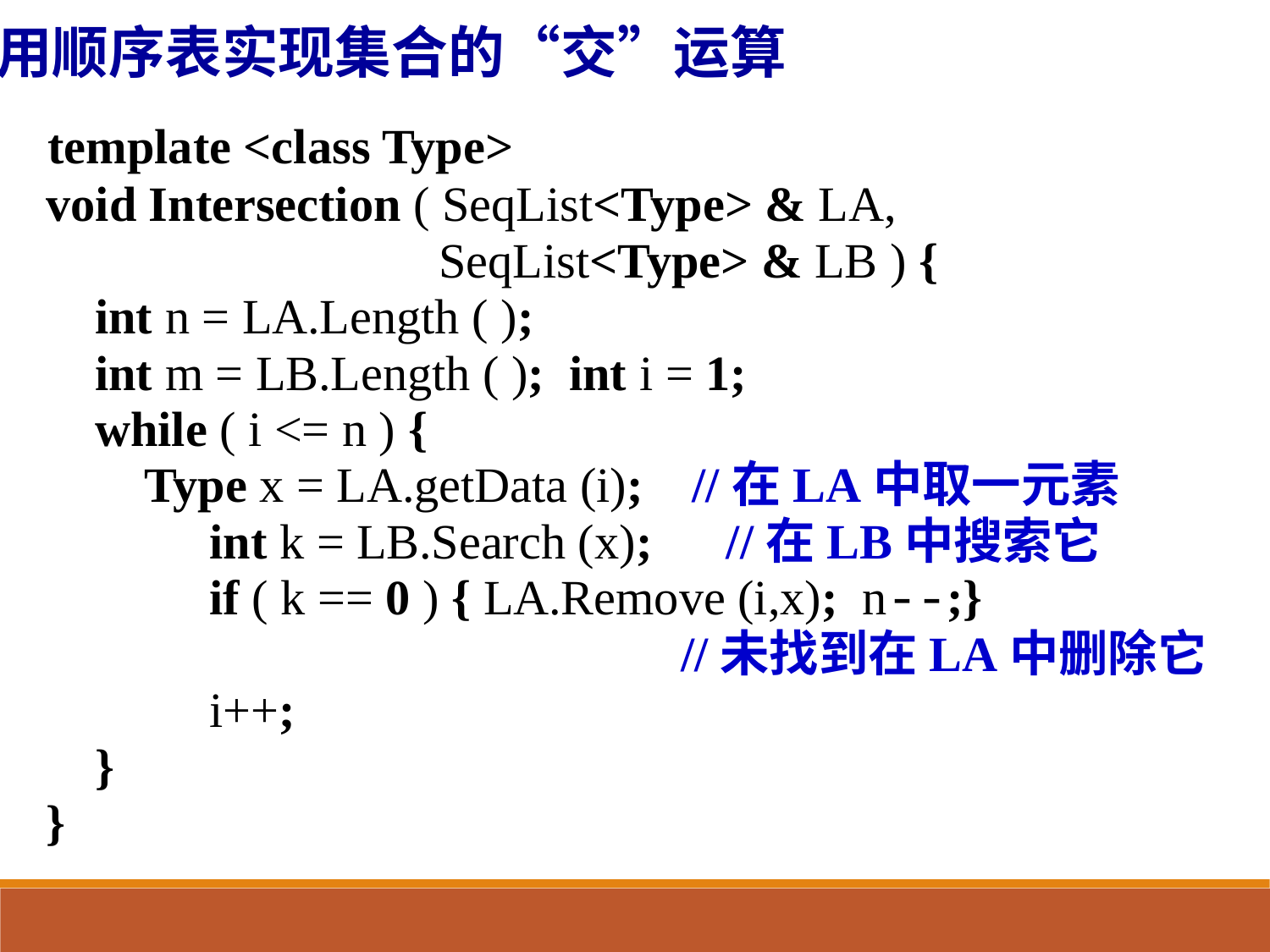

用顺序表实现集合的“交”运算
 template <class Type>
 void Intersection ( SeqList<Type> & LA,
                                 SeqList<Type> & LB ) {
     int n = LA.Length ( );
     int m = LB.Length ( );  int i = 1;
     while ( i <= n ) {
         Type x = LA.getData (i);    //在LA中取一元素
 	    int k = LB.Search (x);      //在LB中搜索它
	    if ( k == 0 ) { LA.Remove (i,x);  n--;}
					 //未找到在LA中删除它
	    i++;
     }
 }